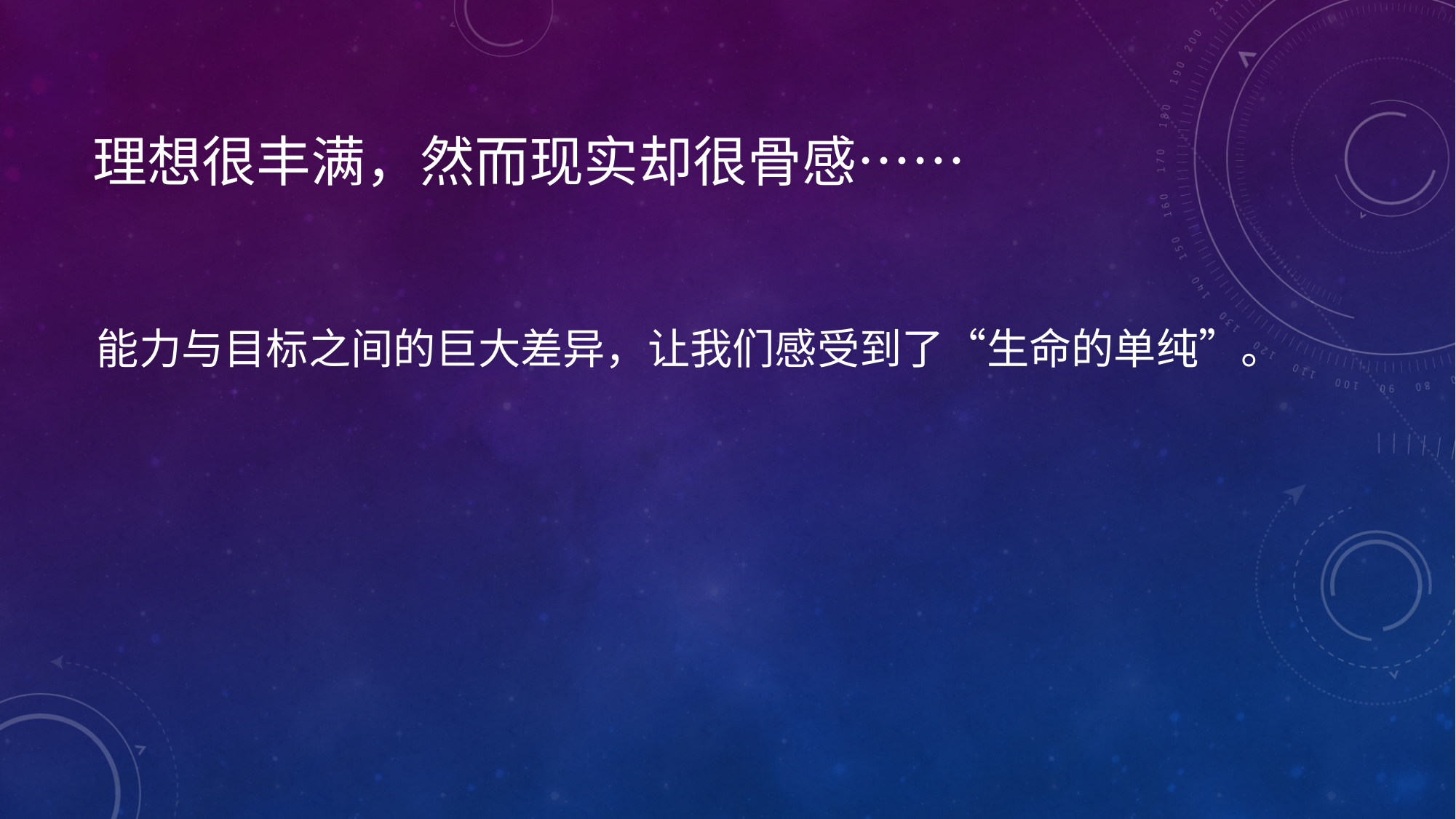

# 理想很丰满，然而现实却很骨感……
能力与目标之间的巨大差异，让我们感受到了“生命的单纯”。